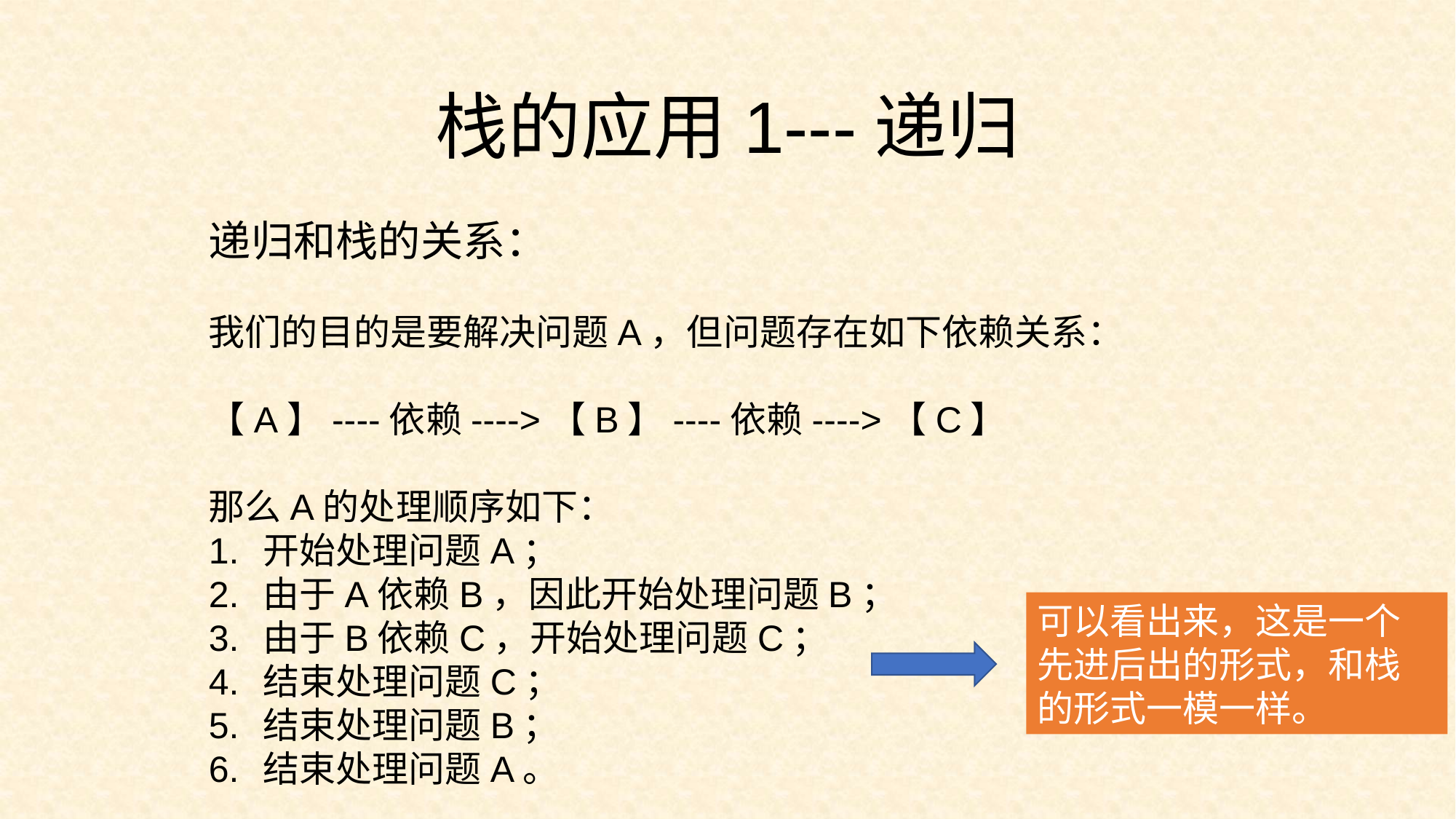

栈的应用1---递归
递归和栈的关系：

我们的目的是要解决问题A，但问题存在如下依赖关系：

【A】----依赖---->【B】----依赖---->【C】

那么A的处理顺序如下：
开始处理问题A；
由于A依赖B，因此开始处理问题B；
由于B依赖C，开始处理问题C；
结束处理问题C；
结束处理问题B；
结束处理问题A。

可以看出来，这是一个先进后出的形式，和栈的形式一模一样。